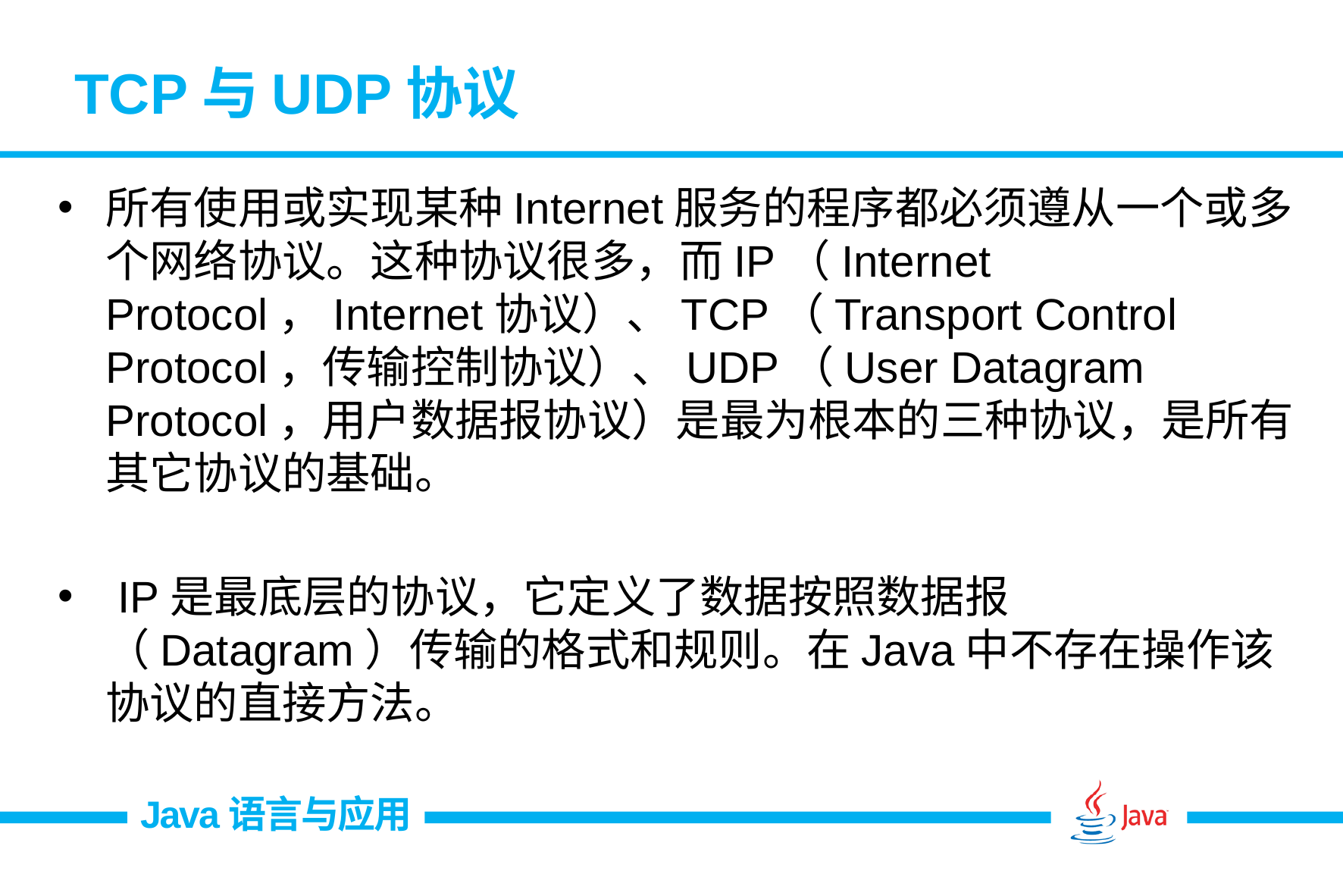

# TCP与UDP协议
所有使用或实现某种Internet服务的程序都必须遵从一个或多个网络协议。这种协议很多，而IP（Internet Protocol，Internet协议）、TCP（Transport Control Protocol，传输控制协议）、UDP（User Datagram Protocol，用户数据报协议）是最为根本的三种协议，是所有其它协议的基础。

 IP是最底层的协议，它定义了数据按照数据报（Datagram）传输的格式和规则。在Java中不存在操作该协议的直接方法。